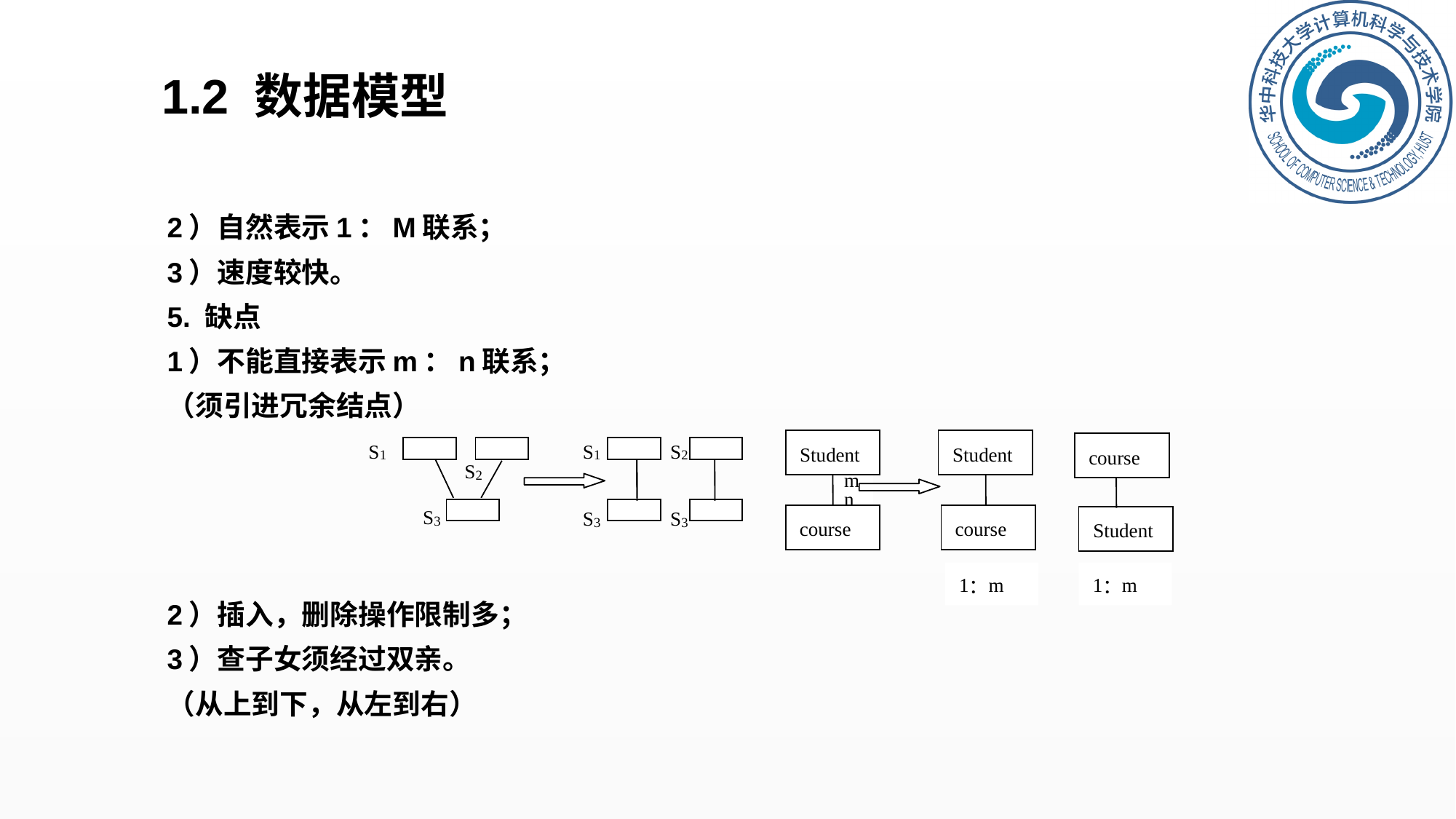

# 1.2 数据模型
2）自然表示1：M联系；
3）速度较快。
5. 缺点
1）不能直接表示m：n联系；
（须引进冗余结点）

2）插入，删除操作限制多；
3）查子女须经过双亲。
（从上到下，从左到右）

S

S

S

Student

Student

course

1
1
2

S

2
m

n

S

m

S

S

3
3
3
course

course

Student

1
m

1
m

：
：